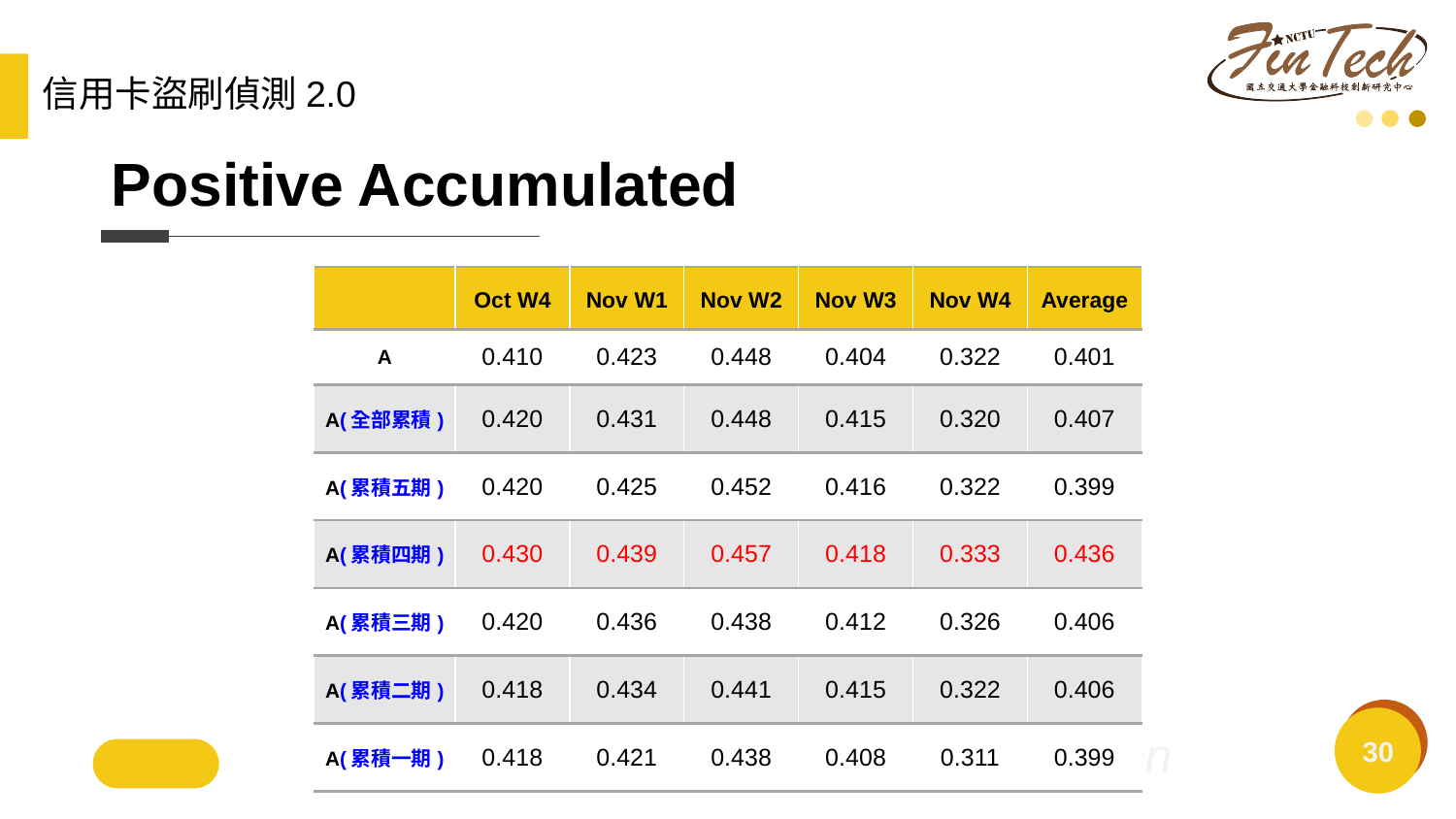

信用卡盜刷偵測2.0
# Positive Accumulated
|  | Oct W4 | Nov W1 | Nov W2 | Nov W3 | Nov W4 | Average |
| --- | --- | --- | --- | --- | --- | --- |
| A | 0.410 | 0.423 | 0.448 | 0.404 | 0.322 | 0.401 |
| A(全部累積) | 0.420 | 0.431 | 0.448 | 0.415 | 0.320 | 0.407 |
| A(累積五期) | 0.420 | 0.425 | 0.452 | 0.416 | 0.322 | 0.399 |
| A(累積四期) | 0.430 | 0.439 | 0.457 | 0.418 | 0.333 | 0.436 |
| A(累積三期) | 0.420 | 0.436 | 0.438 | 0.412 | 0.326 | 0.406 |
| A(累積二期) | 0.418 | 0.434 | 0.441 | 0.415 | 0.322 | 0.406 |
| A(累積一期) | 0.418 | 0.421 | 0.438 | 0.408 | 0.311 | 0.399 |
30